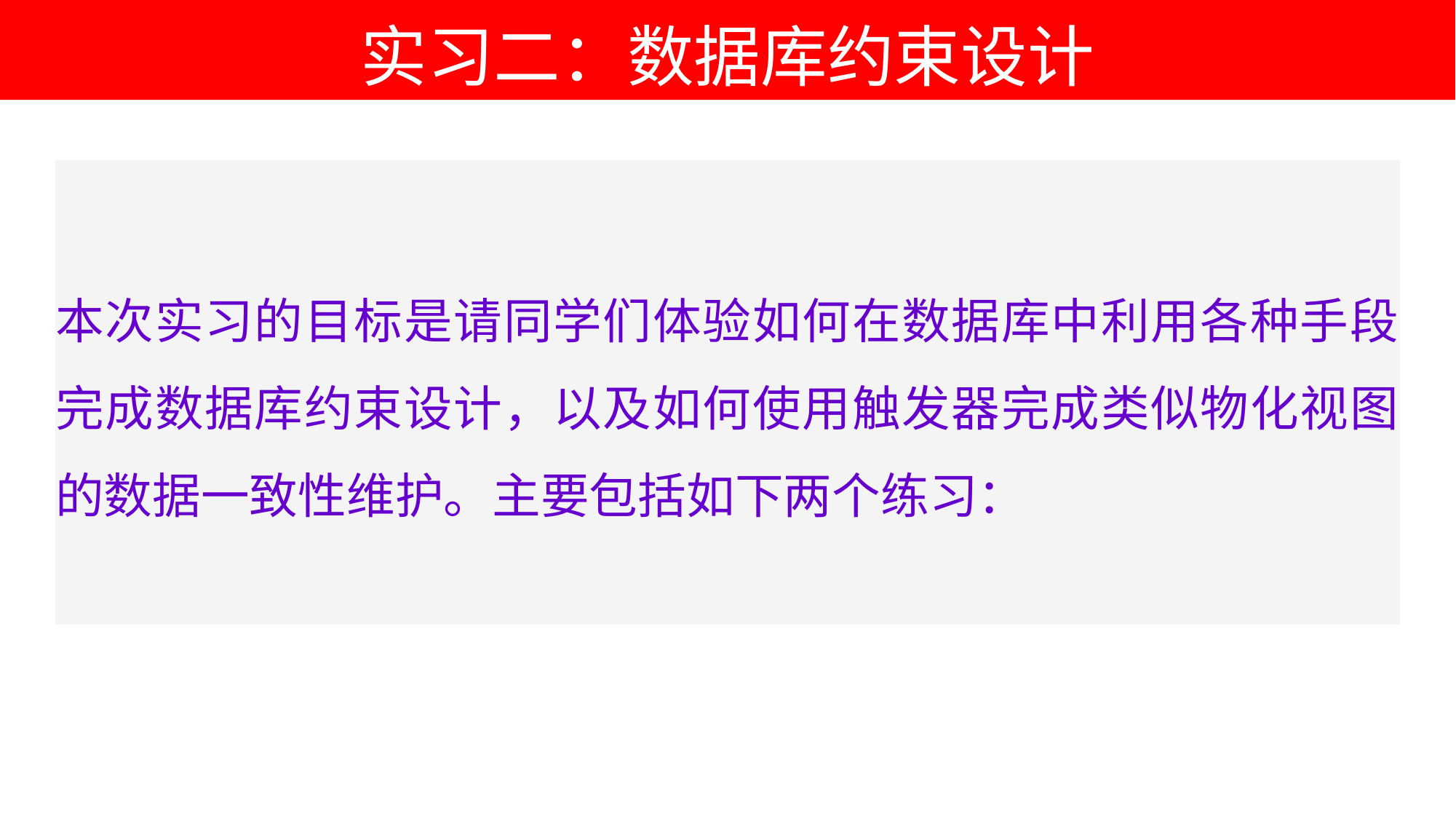

# 实习二：数据库约束设计
本次实习的目标是请同学们体验如何在数据库中利用各种手段完成数据库约束设计，以及如何使用触发器完成类似物化视图的数据一致性维护。主要包括如下两个练习：